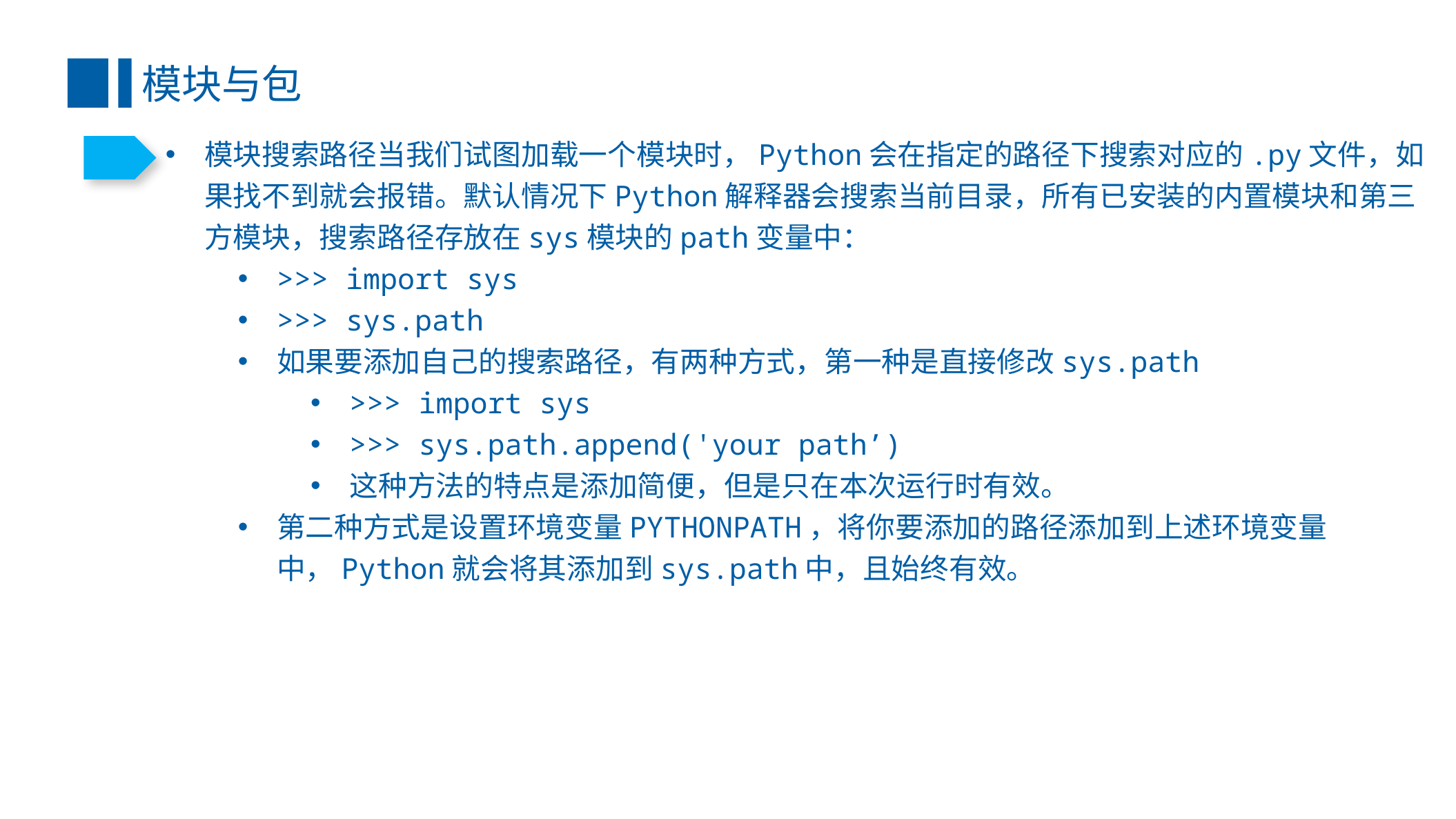

模块与包

模块搜索路径当我们试图加载一个模块时，Python会在指定的路径下搜索对应的.py文件，如果找不到就会报错。默认情况下Python解释器会搜索当前目录，所有已安装的内置模块和第三方模块，搜索路径存放在sys模块的path变量中：
>>> import sys
>>> sys.path
如果要添加自己的搜索路径，有两种方式，第一种是直接修改sys.path
>>> import sys
>>> sys.path.append('your path’)
这种方法的特点是添加简便，但是只在本次运行时有效。
第二种方式是设置环境变量PYTHONPATH，将你要添加的路径添加到上述环境变量中，Python就会将其添加到sys.path中，且始终有效。